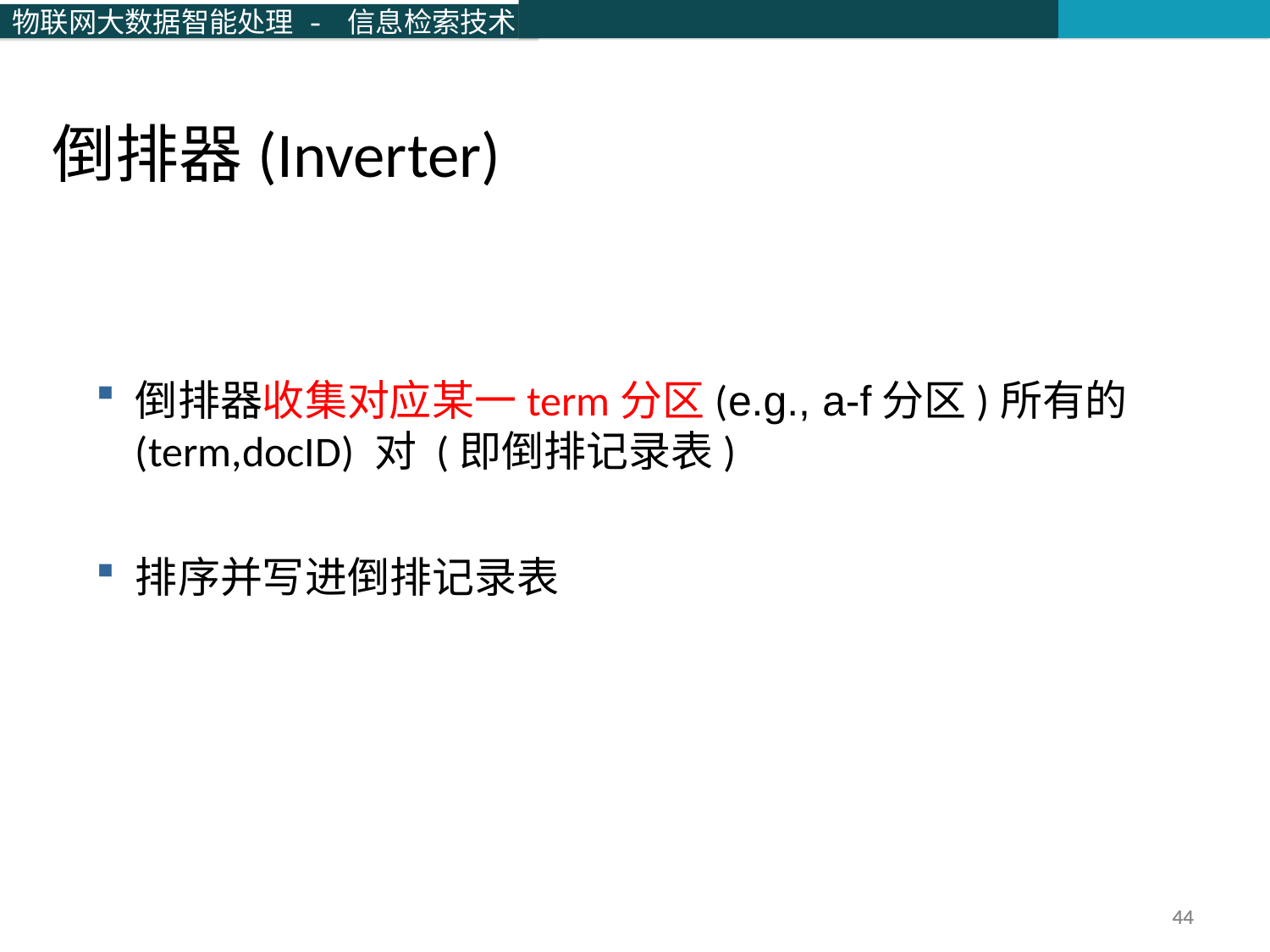

倒排器(Inverter)
倒排器收集对应某一term分区(e.g., a-f分区)所有的 (term,docID) 对 (即倒排记录表)

排序并写进倒排记录表
44
44